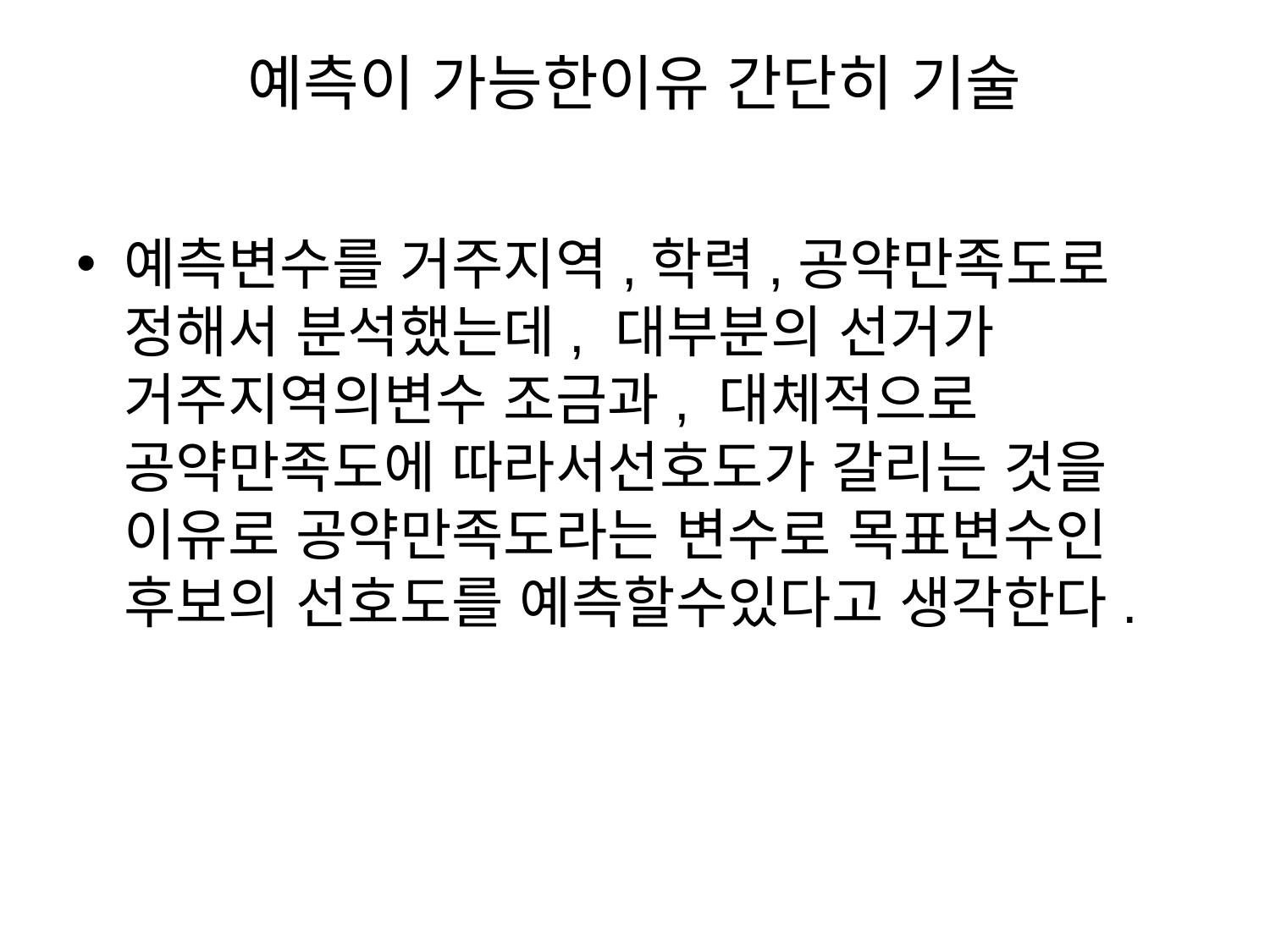

# 예측이 가능한이유 간단히 기술
예측변수를 거주지역,학력,공약만족도로 정해서 분석했는데, 대부분의 선거가 거주지역의변수 조금과, 대체적으로 공약만족도에 따라서선호도가 갈리는 것을 이유로 공약만족도라는 변수로 목표변수인 후보의 선호도를 예측할수있다고 생각한다.